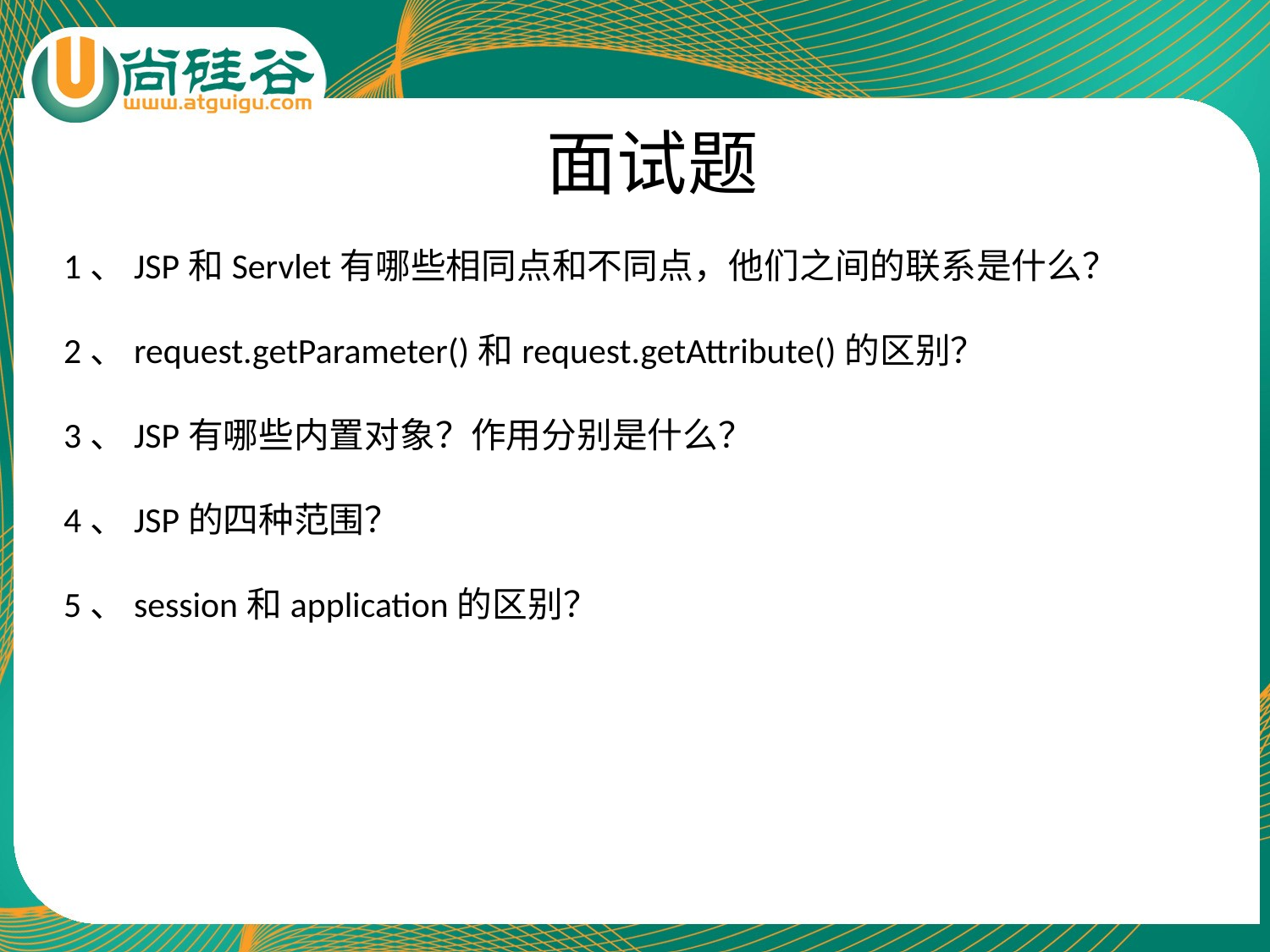

面试题
1、JSP和Servlet有哪些相同点和不同点，他们之间的联系是什么？

2、request.getParameter()和request.getAttribute()的区别？

3、JSP有哪些内置对象？作用分别是什么？

4、JSP的四种范围？

5、session和application的区别？